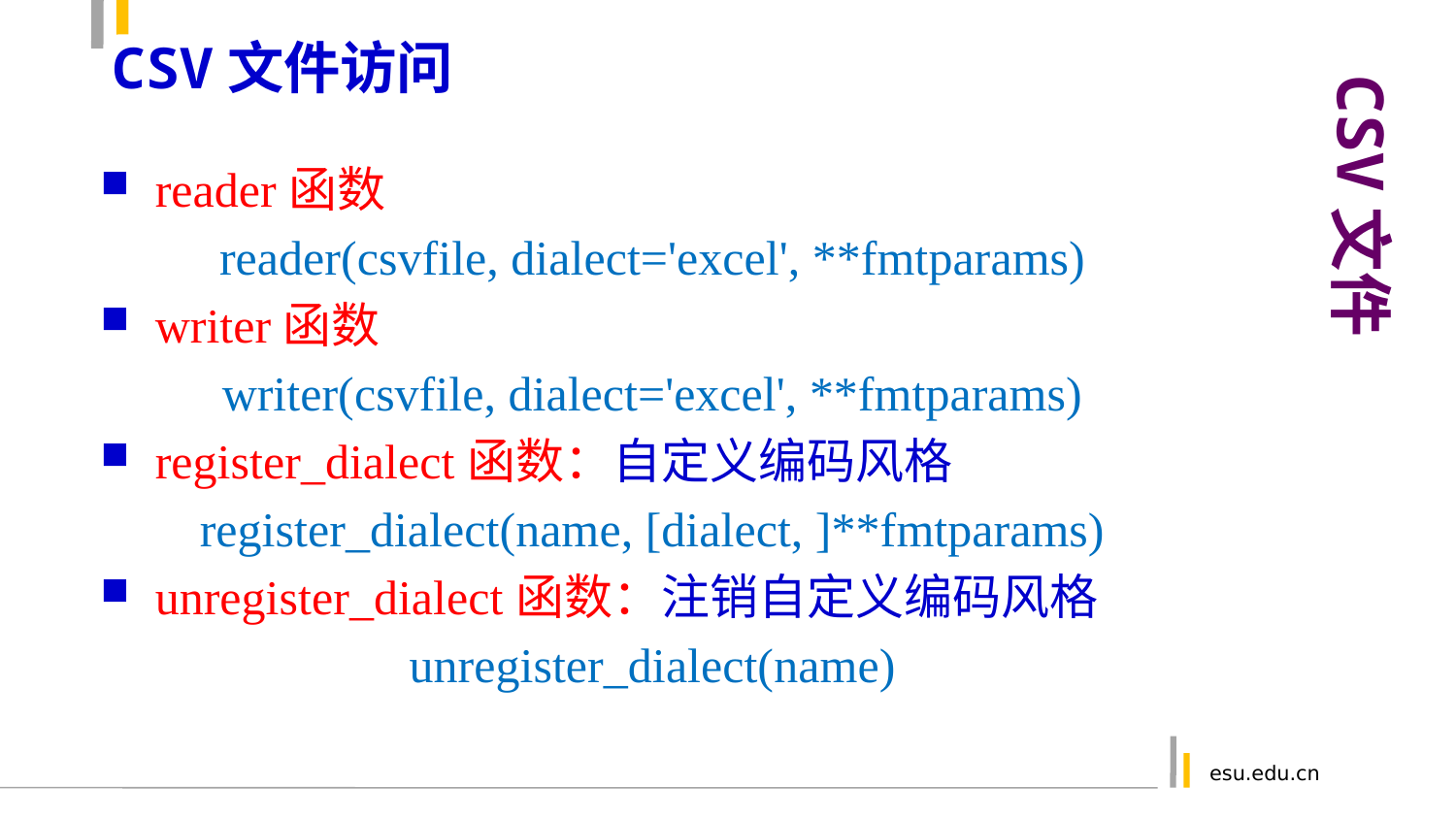

CSV文件访问
CSV文件
reader函数
reader(csvfile, dialect='excel', **fmtparams)
writer函数
writer(csvfile, dialect='excel', **fmtparams)
register_dialect函数：自定义编码风格
register_dialect(name, [dialect, ]**fmtparams)
unregister_dialect函数：注销自定义编码风格
unregister_dialect(name)